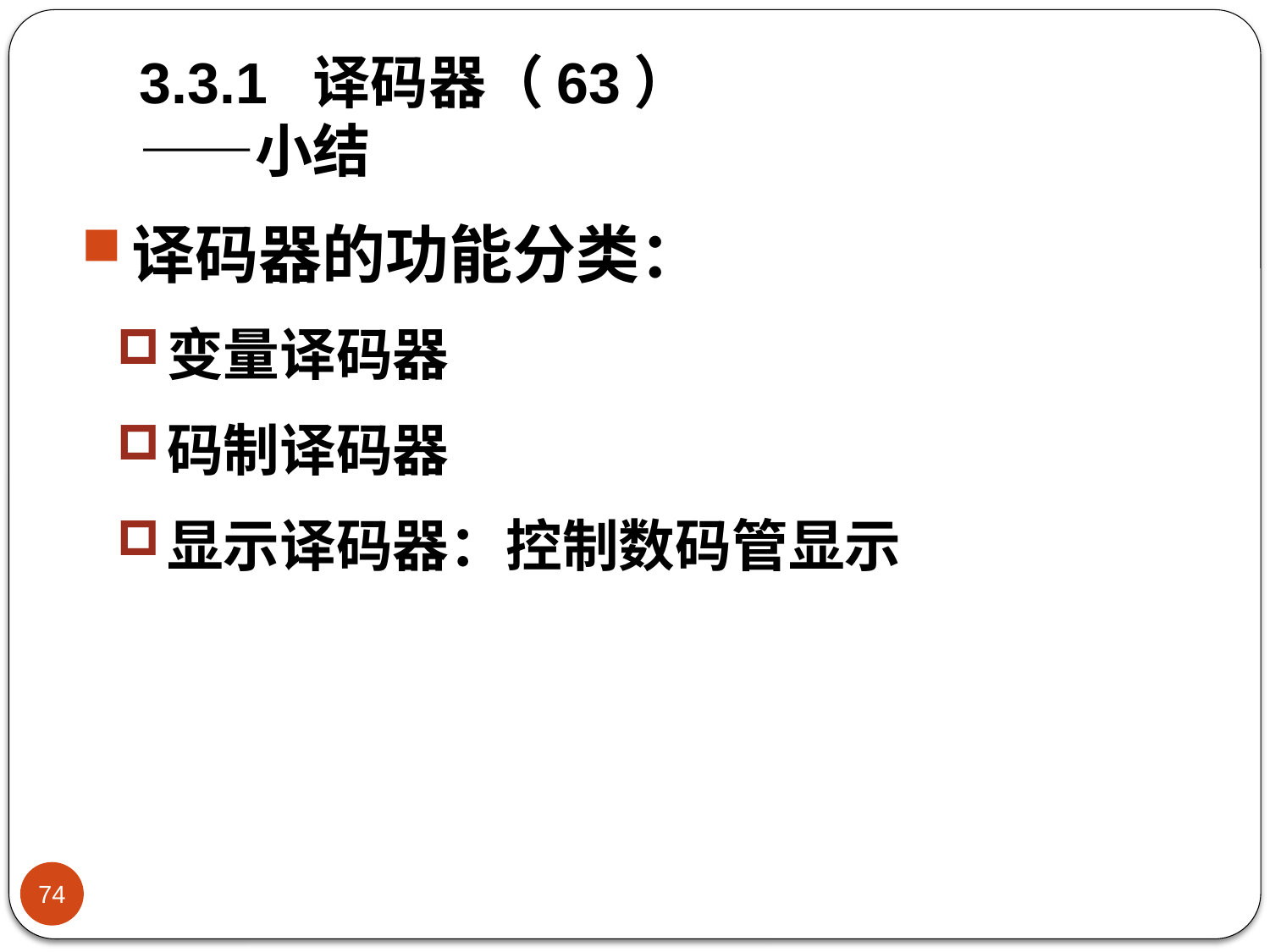

# 3.3.1  译码器（63） ——小结
译码器的功能分类：
变量译码器
码制译码器
显示译码器：控制数码管显示

74